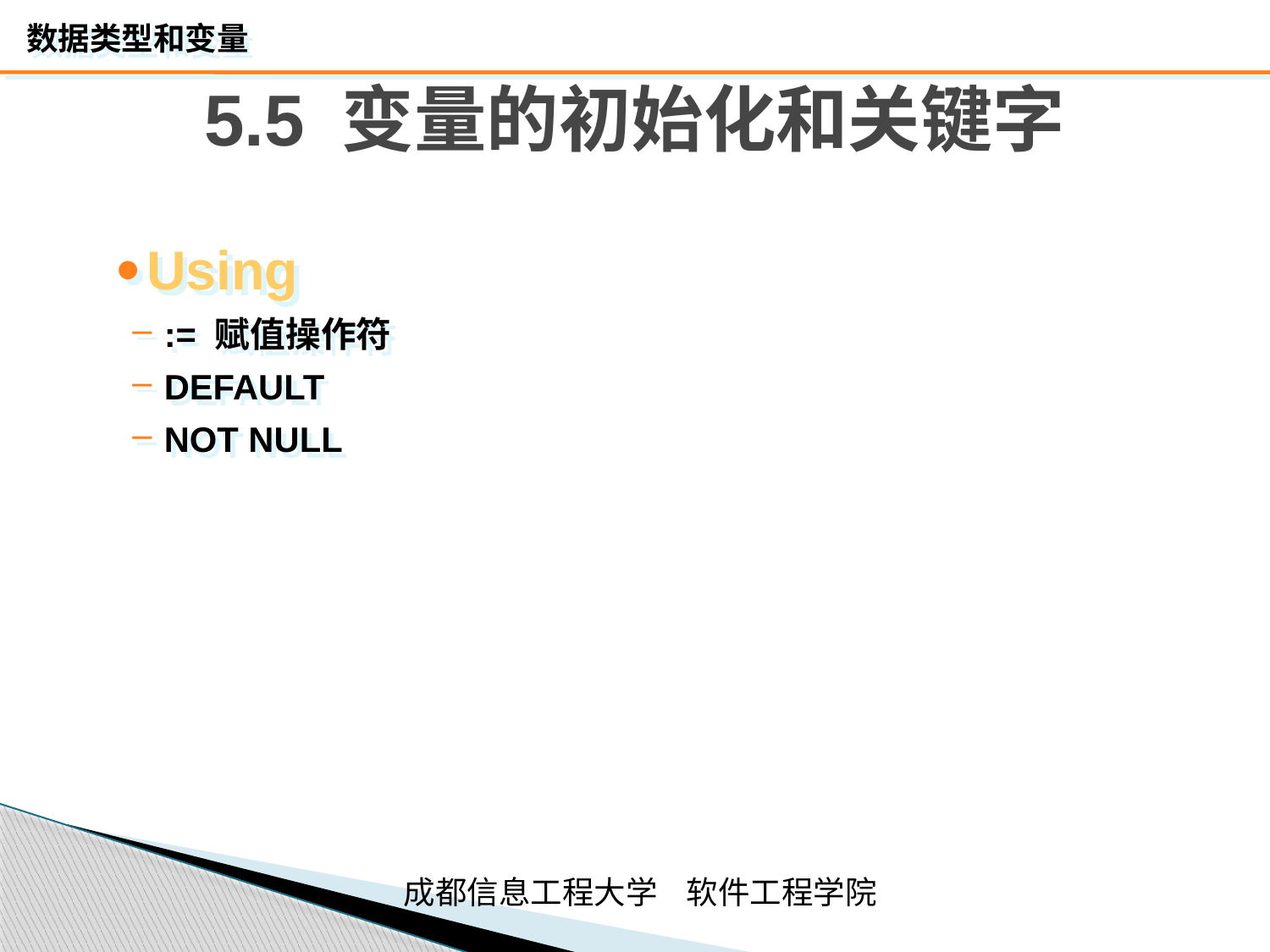

# 5.5 变量的初始化和关键字
Using
:= 赋值操作符
DEFAULT
NOT NULL